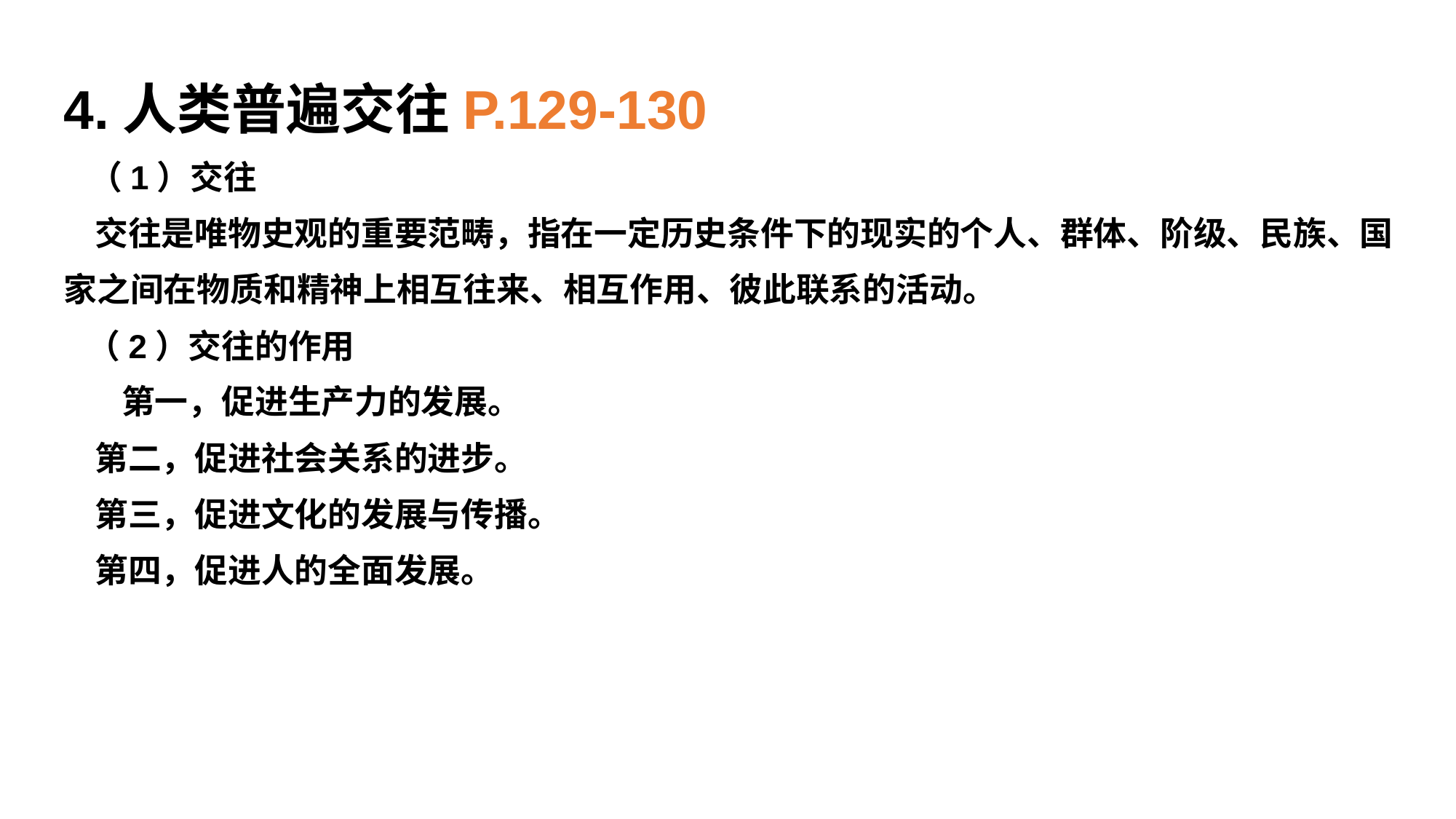

4.人类普遍交往P.129-130
  （1）交往
   交往是唯物史观的重要范畴，指在一定历史条件下的现实的个人、群体、阶级、民族、国家之间在物质和精神上相互往来、相互作用、彼此联系的活动。
  （2）交往的作用
      第一，促进生产力的发展。
   第二，促进社会关系的进步。
   第三，促进文化的发展与传播。
   第四，促进人的全面发展。